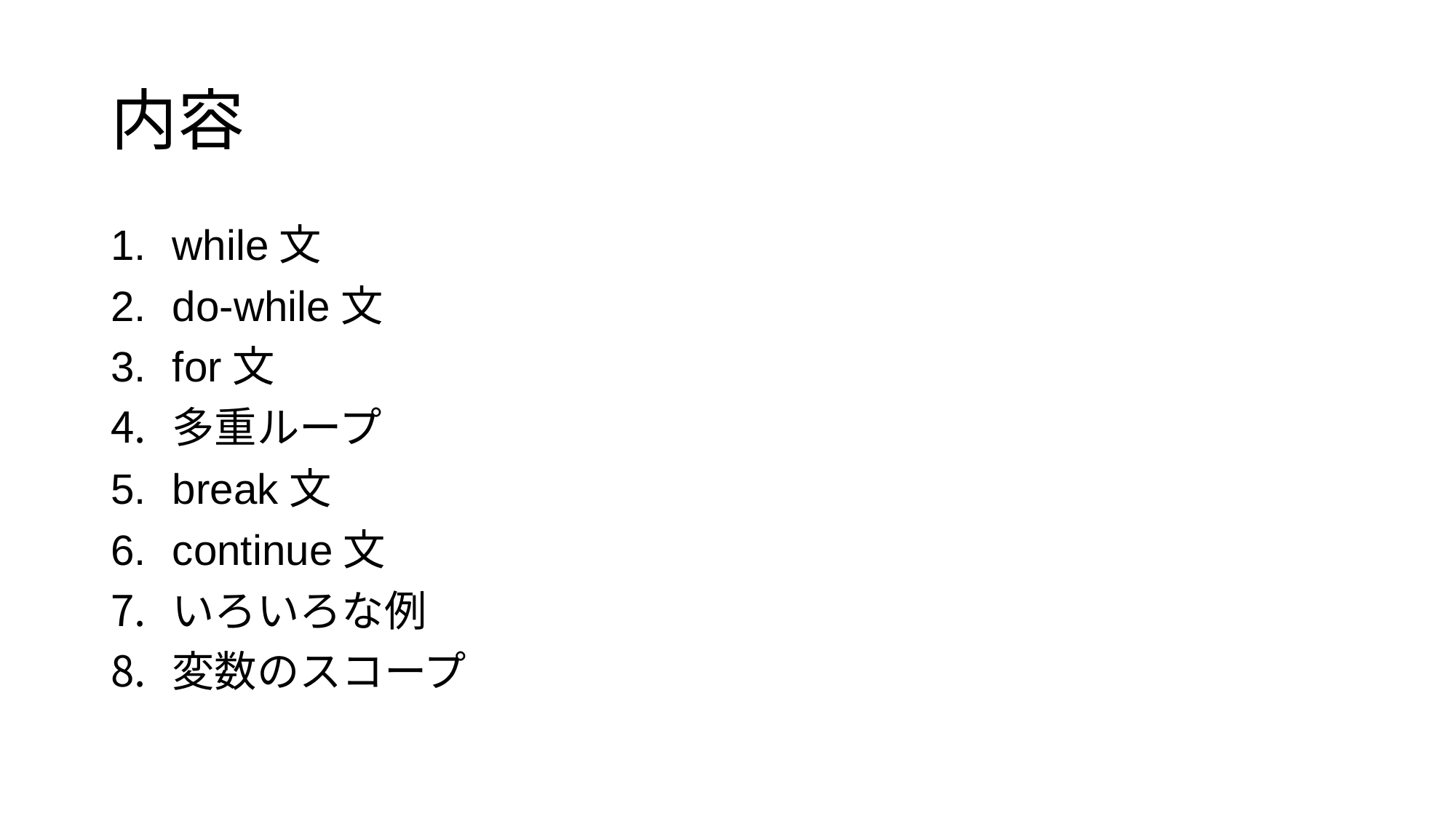

# 内容
while文
do-while文
for文
多重ループ
break文
continue文
いろいろな例
変数のスコープ